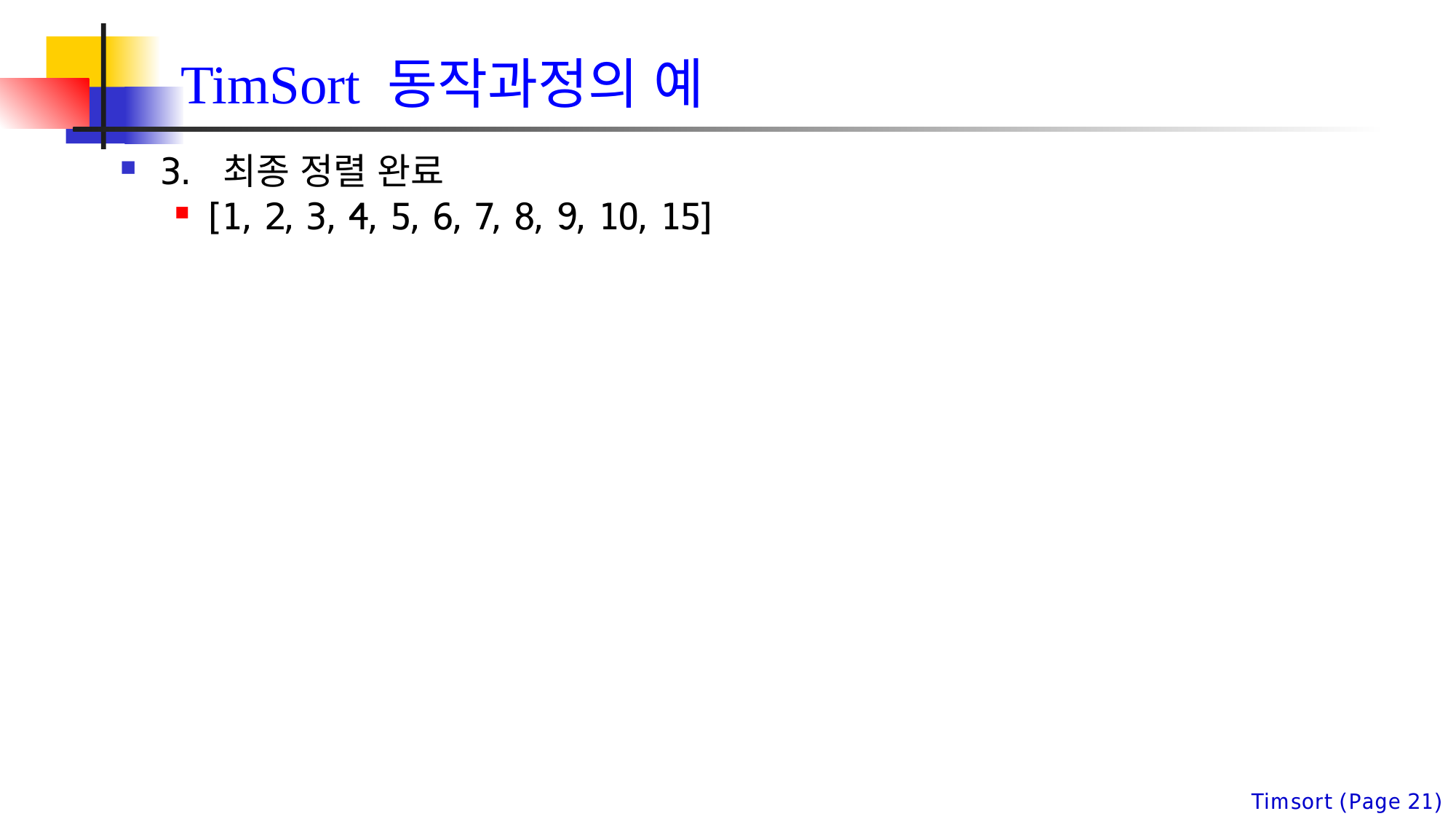

# TimSort 동작과정의 예
3.  최종 정렬 완료
[1, 2, 3, 4, 5, 6, 7, 8, 9, 10, 15]
Timsort (Page 21)